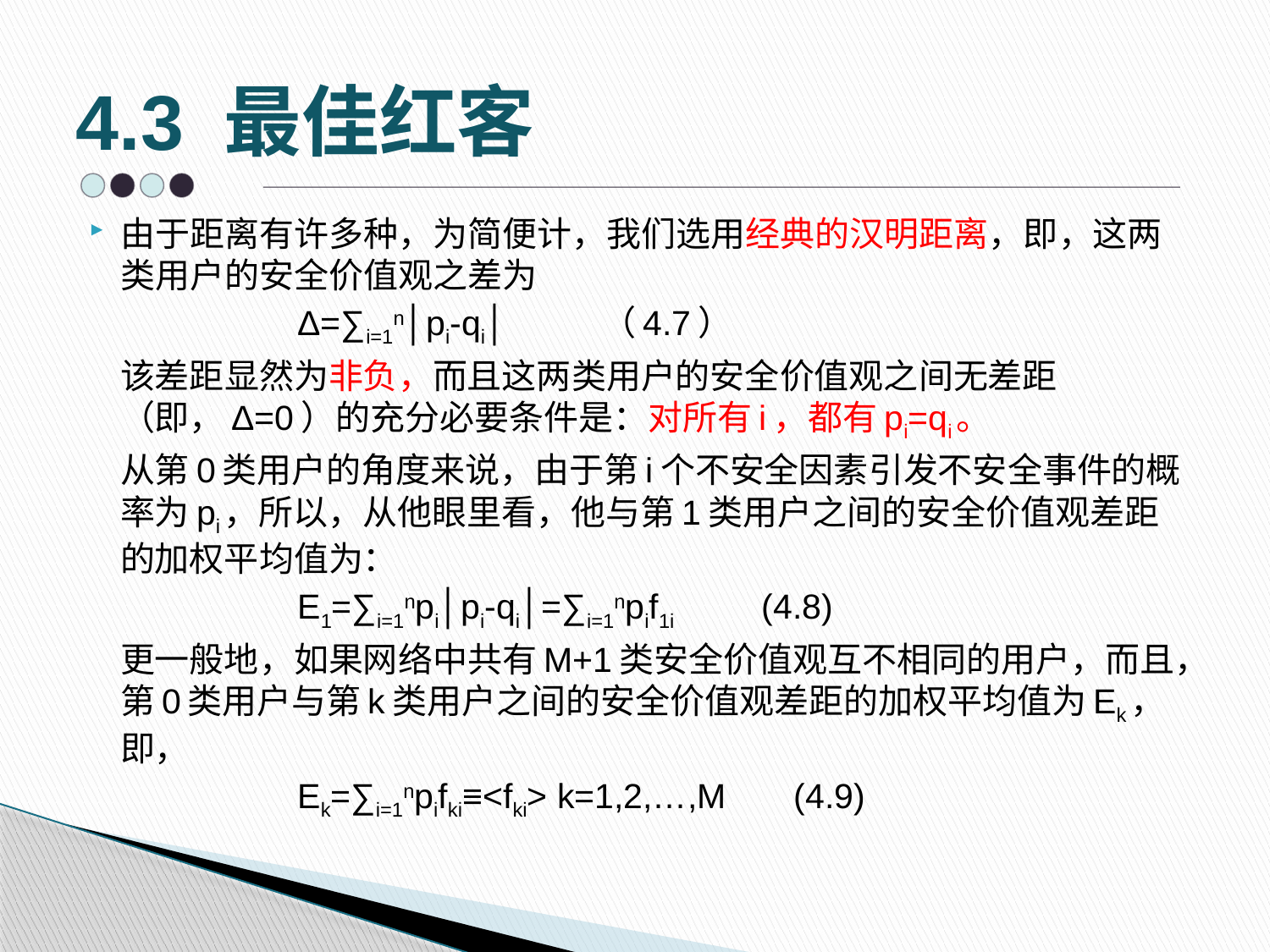

# 4.3 最佳红客

由于距离有许多种，为简便计，我们选用经典的汉明距离，即，这两类用户的安全价值观之差为
Δ=∑i=1n│pi-qi│         （4.7）
该差距显然为非负，而且这两类用户的安全价值观之间无差距（即，Δ=0）的充分必要条件是：对所有i，都有pi=qi。
从第0类用户的角度来说，由于第i个不安全因素引发不安全事件的概率为pi，所以，从他眼里看，他与第1类用户之间的安全价值观差距的加权平均值为：
E1=∑i=1npi│pi-qi│=∑i=1npif1i         (4.8)
更一般地，如果网络中共有M+1类安全价值观互不相同的用户，而且，第0类用户与第k类用户之间的安全价值观差距的加权平均值为Ek，即，
Ek=∑i=1npifki≡<fki> k=1,2,…,M       (4.9)